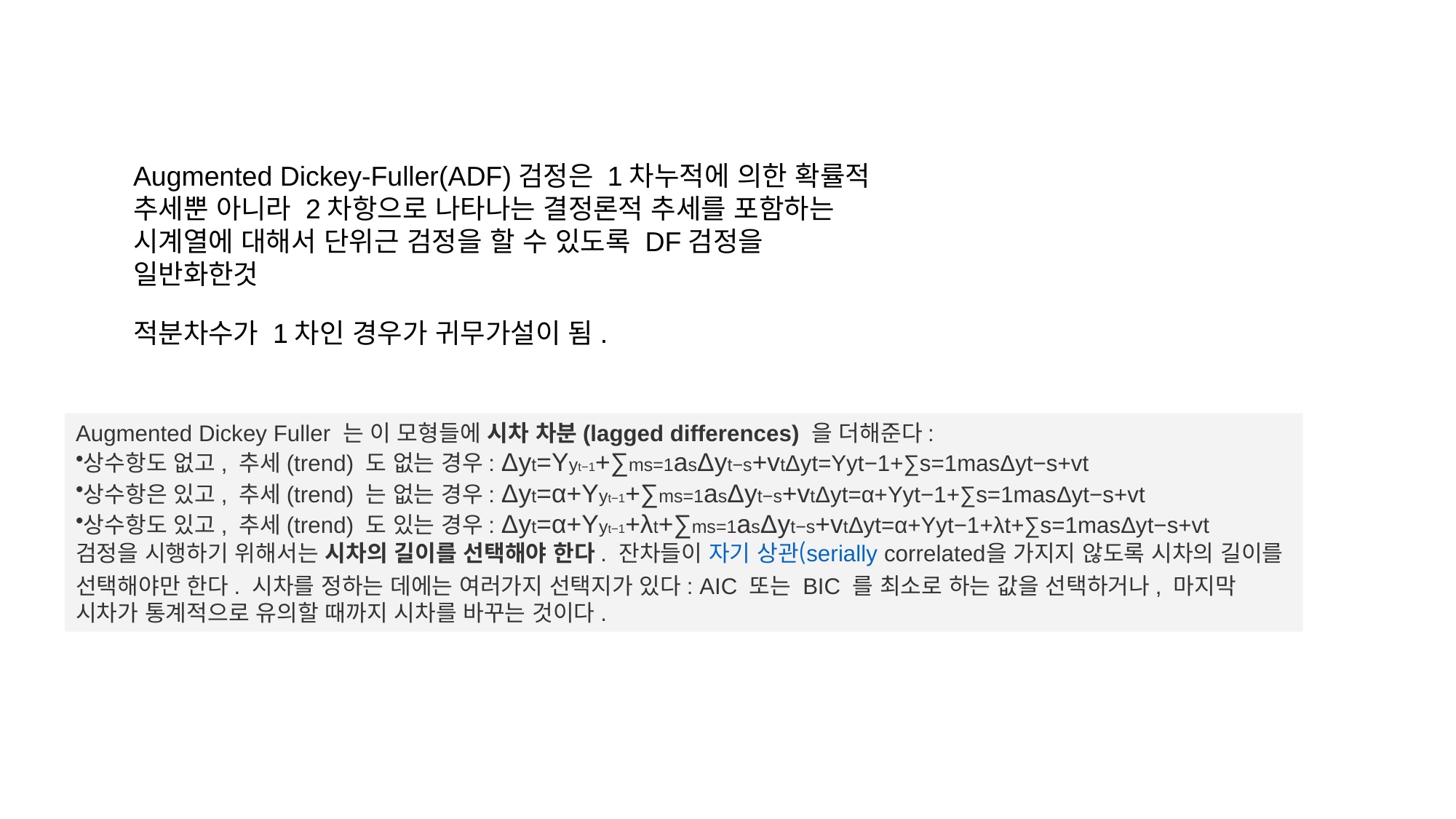

Augmented Dickey-Fuller(ADF)검정은 1차누적에 의한 확률적 추세뿐 아니라 2차항으로 나타나는 결정론적 추세를 포함하는 시계열에 대해서 단위근 검정을 할 수 있도록 DF검정을 일반화한것
적분차수가 1차인 경우가 귀무가설이 됨.
Augmented Dickey Fuller 는 이 모형들에 시차 차분(lagged differences) 을 더해준다:
상수항도 없고, 추세(trend) 도 없는 경우: Δyt=Yyt−1+∑ms=1asΔyt−s+vtΔyt=Yyt−1+∑s=1masΔyt−s+vt
상수항은 있고, 추세(trend) 는 없는 경우: Δyt=α+Yyt−1+∑ms=1asΔyt−s+vtΔyt=α+Yyt−1+∑s=1masΔyt−s+vt
상수항도 있고, 추세(trend) 도 있는 경우: Δyt=α+Yyt−1+λt+∑ms=1asΔyt−s+vtΔyt=α+Yyt−1+λt+∑s=1masΔyt−s+vt
검정을 시행하기 위해서는 시차의 길이를 선택해야 한다. 잔차들이 자기 상관(serially correlated을 가지지 않도록 시차의 길이를 선택해야만 한다. 시차를 정하는 데에는 여러가지 선택지가 있다: AIC 또는 BIC 를 최소로 하는 값을 선택하거나, 마지막 시차가 통계적으로 유의할 때까지 시차를 바꾸는 것이다.